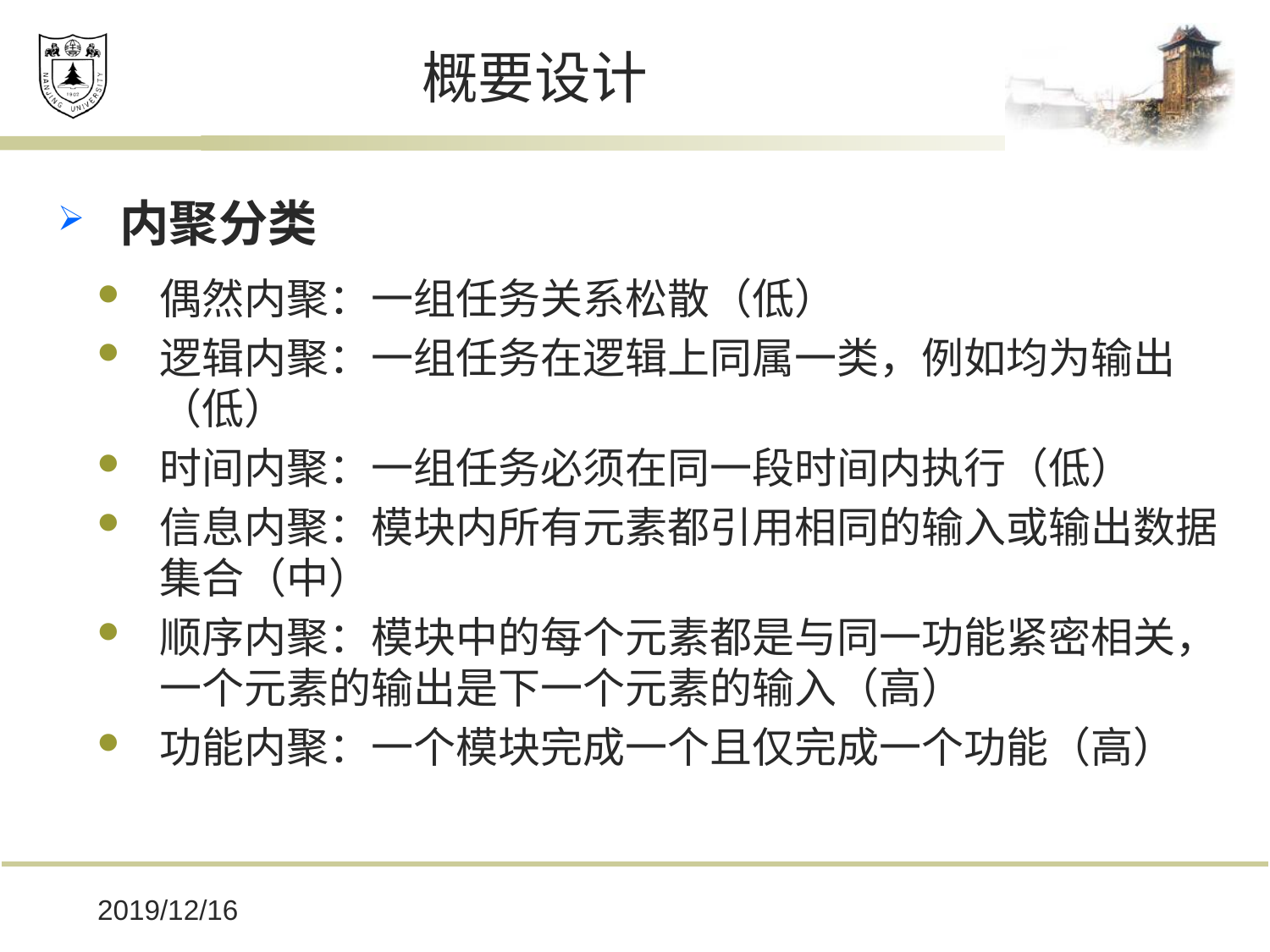

# 概要设计
内聚分类
偶然内聚：一组任务关系松散（低）
逻辑内聚：一组任务在逻辑上同属一类，例如均为输出（低）
时间内聚：一组任务必须在同一段时间内执行（低）
信息内聚：模块内所有元素都引用相同的输入或输出数据集合（中）
顺序内聚：模块中的每个元素都是与同一功能紧密相关，一个元素的输出是下一个元素的输入（高）
功能内聚：一个模块完成一个且仅完成一个功能（高）

2019/12/16